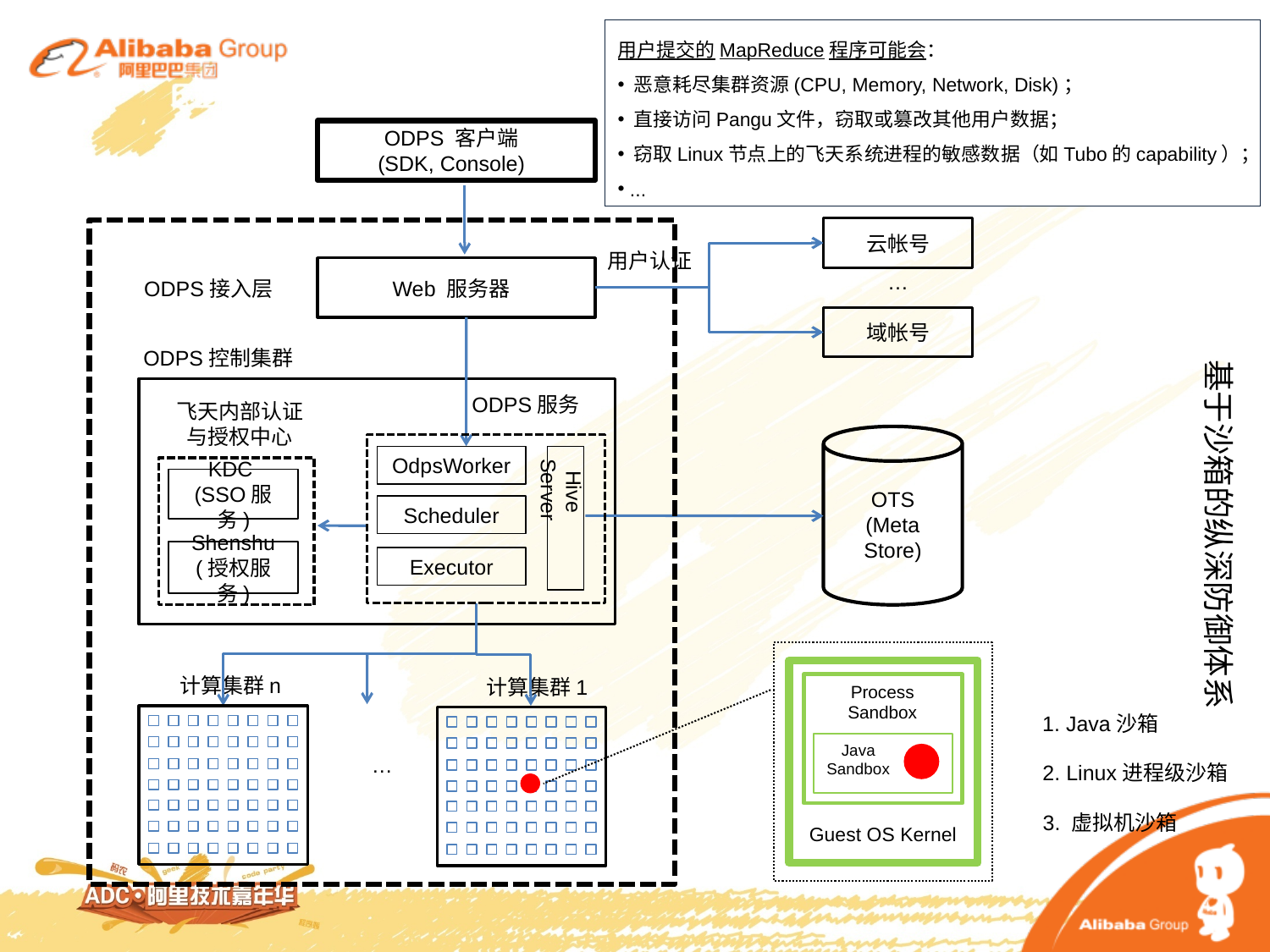

用户提交的MapReduce程序可能会：
 恶意耗尽集群资源(CPU, Memory, Network, Disk)；
 直接访问Pangu文件，窃取或篡改其他用户数据；
 窃取Linux节点上的飞天系统进程的敏感数据（如Tubo的capability）；
 ...
ODPS 客户端
(SDK, Console)

云帐号

用户认证

…
ODPS接入层
Web 服务器
域帐号
ODPS控制集群
基于沙箱的纵深防御体系

ODPS服务
飞天内部认证
与授权中心
OTS
(Meta Store)

OdpsWorker
  Hive Server

Scheduler
Executor

KDC
(SSO服务)
Shenshu
(授权服务)

Guest OS Kernel
计算集群n
计算集群1

Process
Sandbox
1. Java沙箱

Java Sandbox

…
2. Linux进程级沙箱

3. 虚拟机沙箱